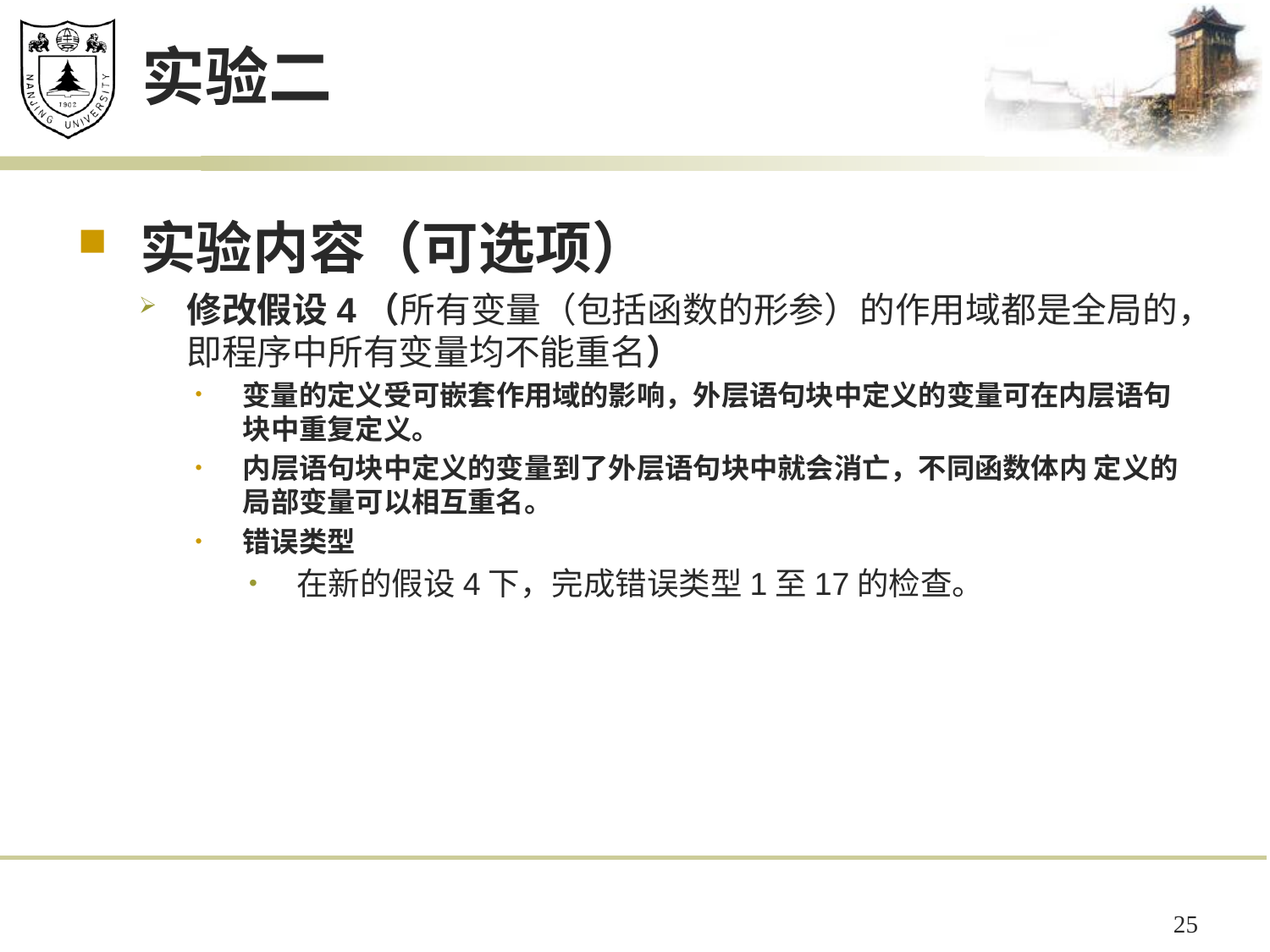

# 实验二
实验内容（可选项）
修改假设4（所有变量（包括函数的形参）的作用域都是全局的，即程序中所有变量均不能重名）
变量的定义受可嵌套作用域的影响，外层语句块中定义的变量可在内层语句块中重复定义。
内层语句块中定义的变量到了外层语句块中就会消亡，不同函数体内 定义的局部变量可以相互重名。
错误类型
在新的假设4下，完成错误类型1至17的检查。